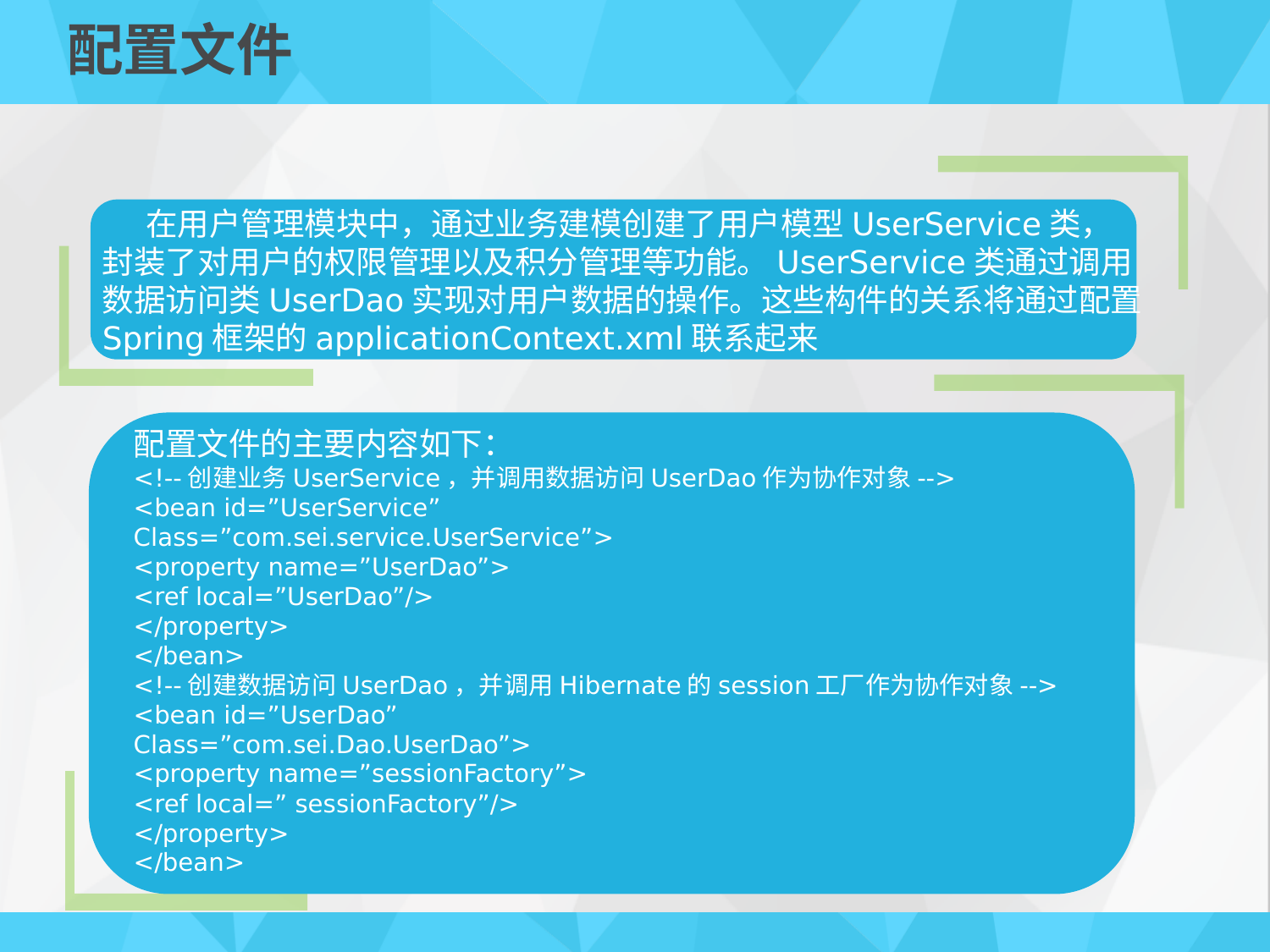

# 配置文件

     在用户管理模块中，通过业务建模创建了用户模型UserService类，封装了对用户的权限管理以及积分管理等功能。UserService类通过调用数据访问类UserDao实现对用户数据的操作。这些构件的关系将通过配置Spring框架的applicationContext.xml联系起来

配置文件的主要内容如下：
<!--创建业务UserService，并调用数据访问UserDao作为协作对象-->
<bean id=”UserService”
Class=”com.sei.service.UserService”>
<property name=”UserDao”>
<ref local=”UserDao”/>
</property>
</bean>
<!--创建数据访问UserDao，并调用Hibernate的session工厂作为协作对象-->
<bean id=”UserDao”
Class=”com.sei.Dao.UserDao”>
<property name=”sessionFactory”>
<ref local=” sessionFactory”/>
</property>
</bean>